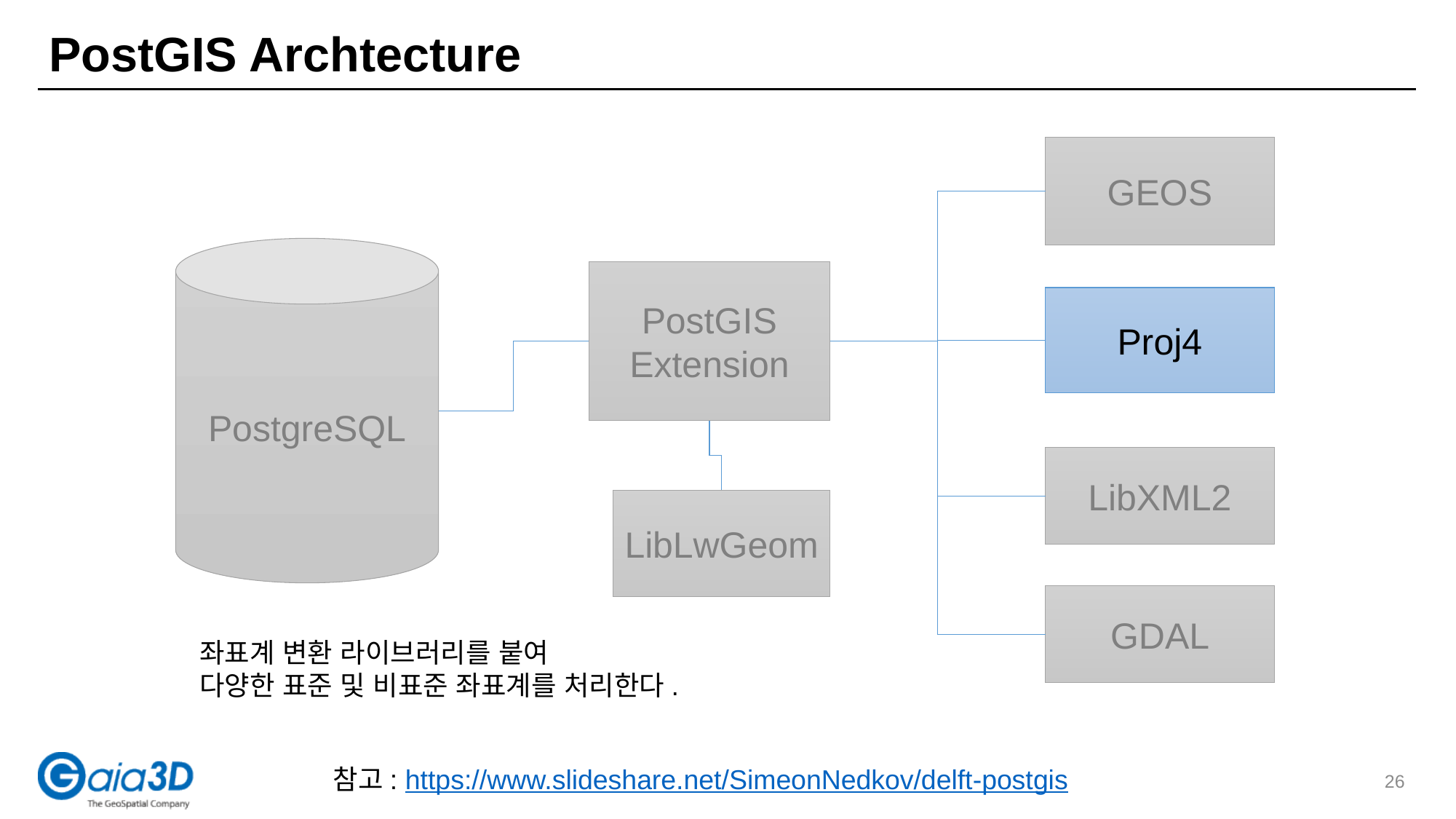

# PostGIS Archtecture

GEOS
PostgreSQL
PostGIS
Extension
Proj4
LibXML2
LibLwGeom
GDAL
좌표계 변환 라이브러리를 붙여
다양한 표준 및 비표준 좌표계를 처리한다.
참고: https://www.slideshare.net/SimeonNedkov/delft-postgis
26